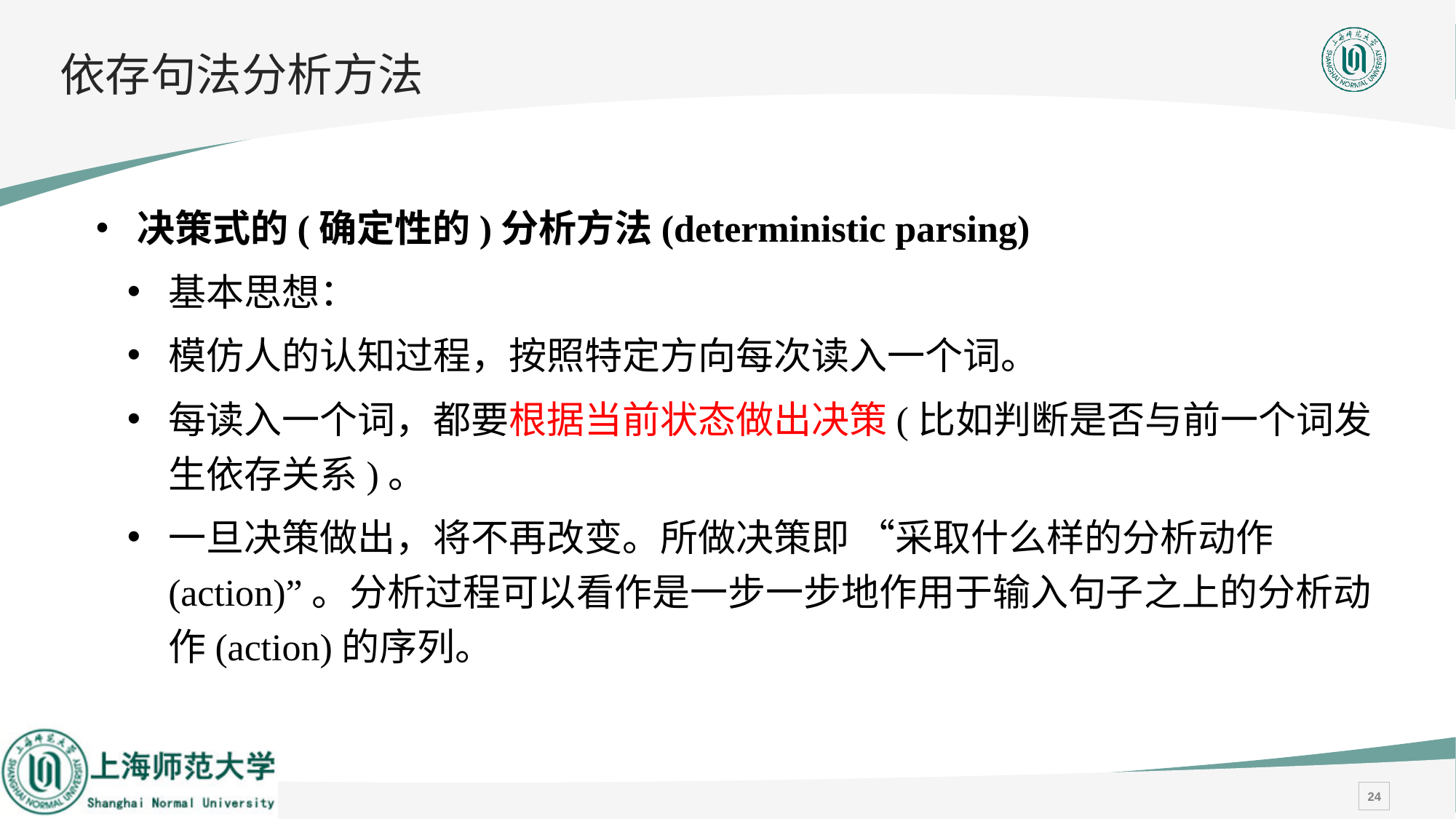

依存句法分析方法
决策式的(确定性的)分析方法(deterministic parsing)
基本思想：
模仿人的认知过程，按照特定方向每次读入一个词。
每读入一个词，都要根据当前状态做出决策(比如判断是否与前一个词发生依存关系)。
一旦决策做出，将不再改变。所做决策即 “采取什么样的分析动作(action)”。分析过程可以看作是一步一步地作用于输入句子之上的分析动作(action)的序列。